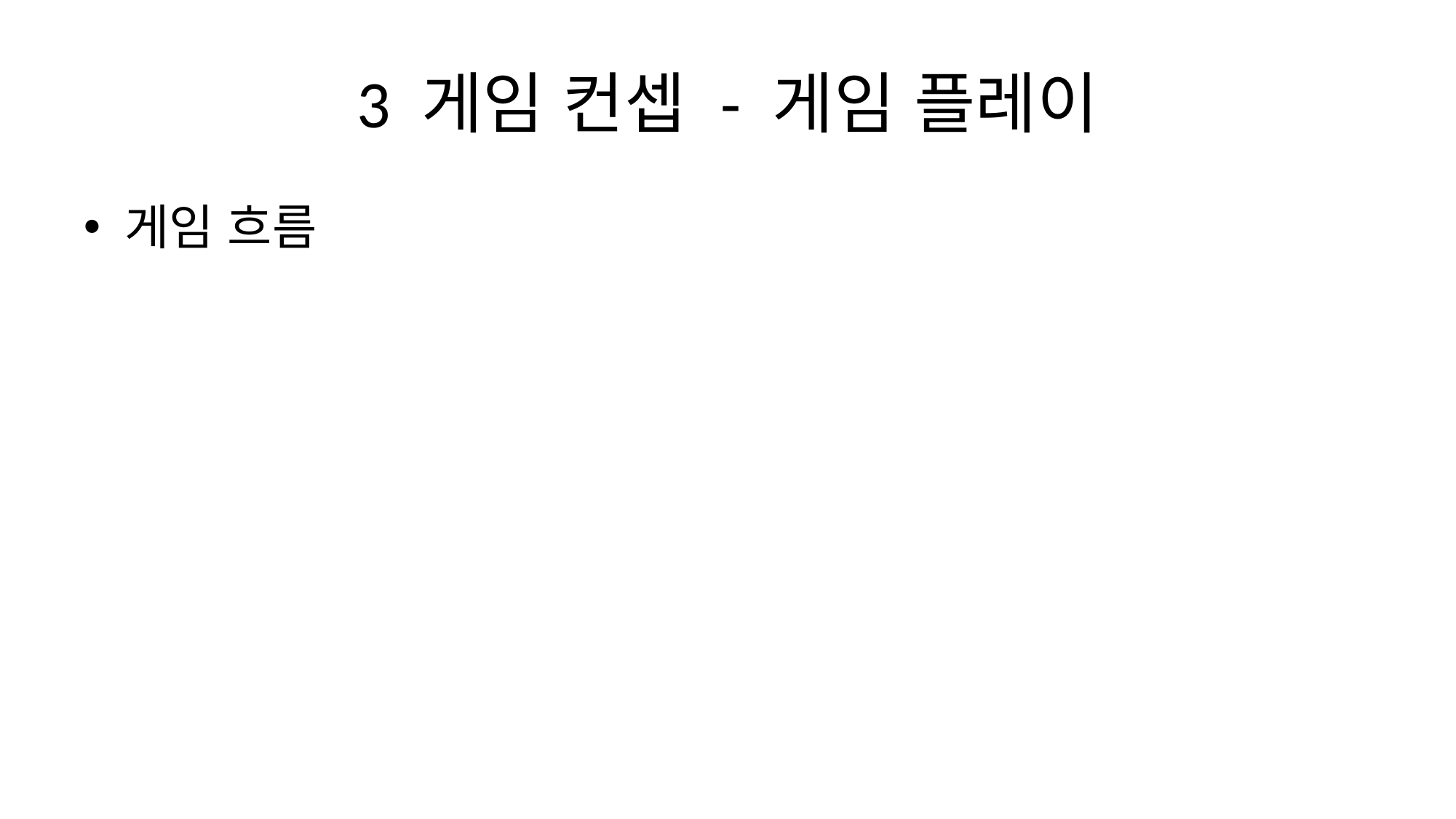

# 3 게임 컨셉 - 게임 플레이
게임 흐름